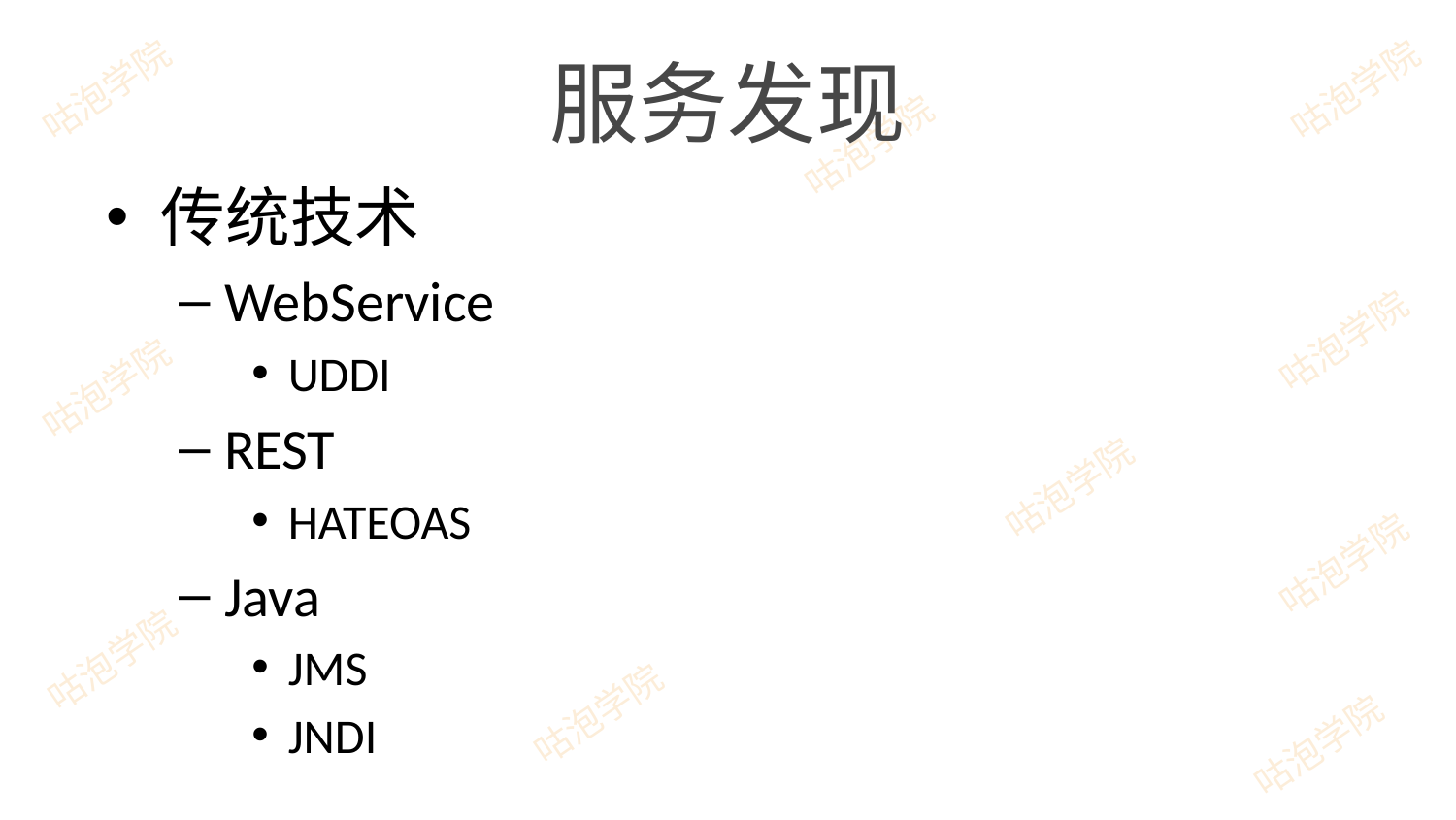

# 服务发现
传统技术
WebService
UDDI
REST
HATEOAS
Java
JMS
JNDI